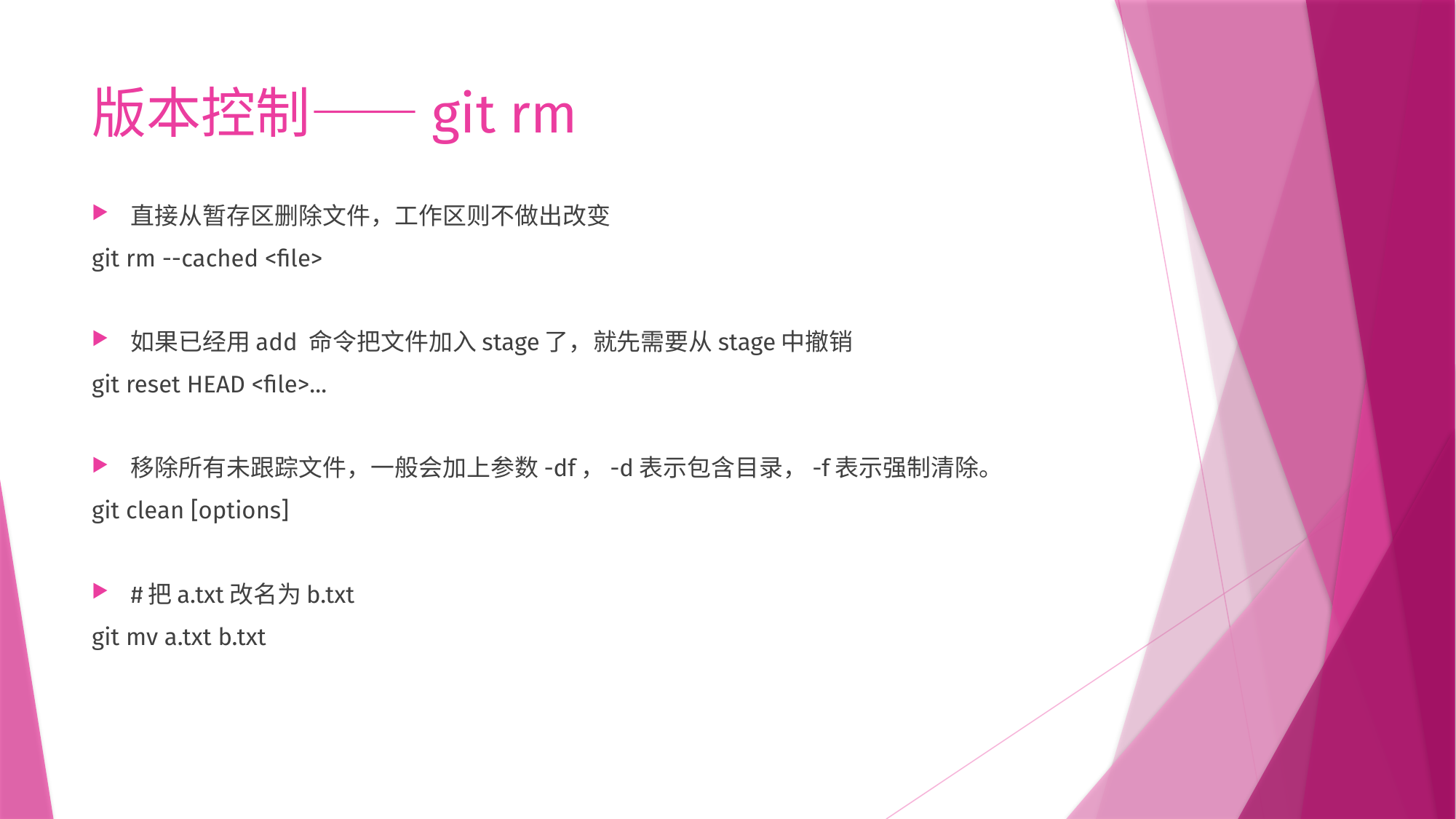

# 版本控制——git rm
直接从暂存区删除文件，工作区则不做出改变
git rm --cached <file>

如果已经用add 命令把文件加入stage了，就先需要从stage中撤销
git reset HEAD <file>...

移除所有未跟踪文件，一般会加上参数-df，-d表示包含目录，-f表示强制清除。
git clean [options]

#把a.txt改名为b.txt
git mv a.txt b.txt